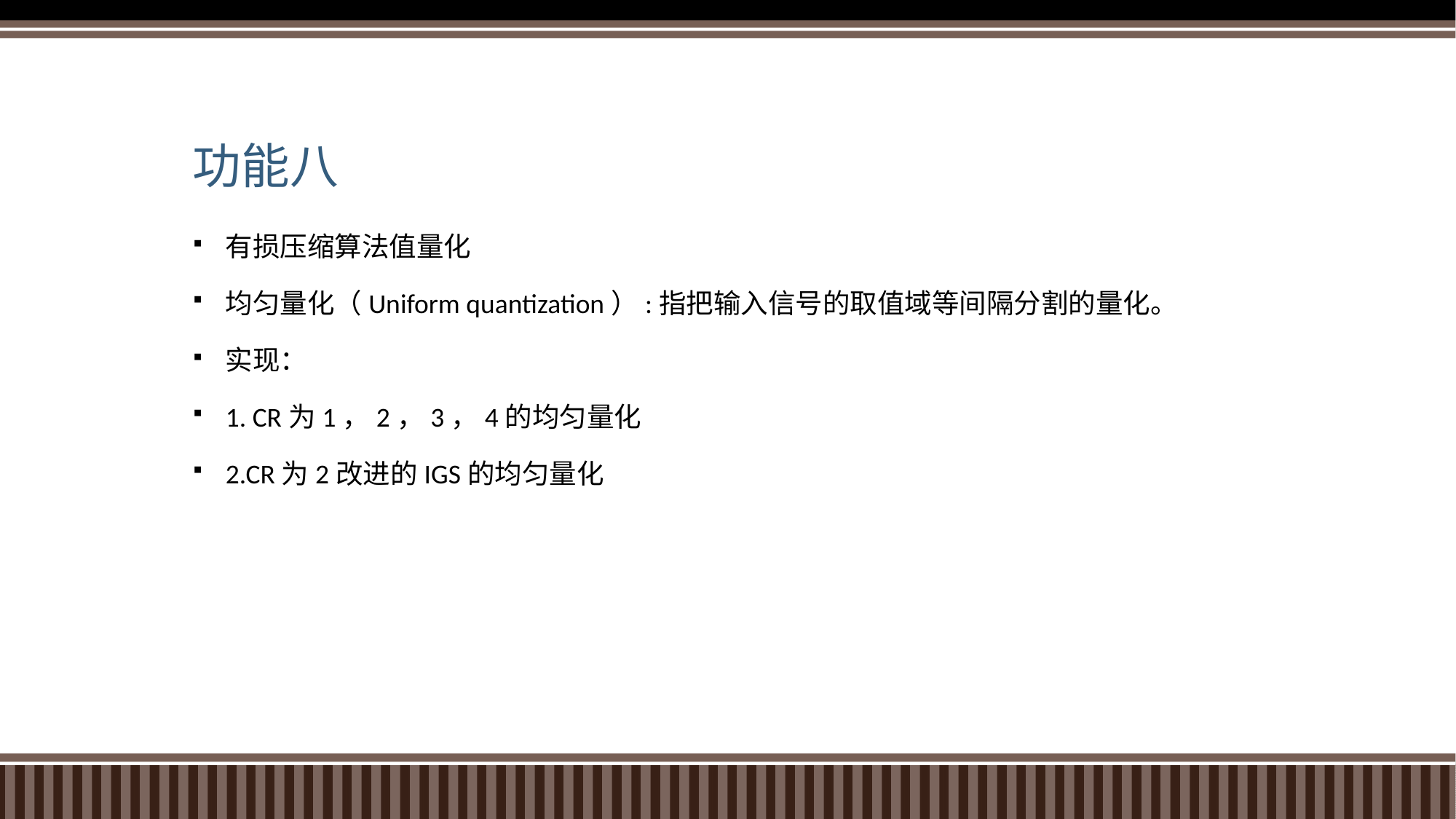

# 功能八
有损压缩算法值量化
均匀量化（Uniform quantization）:指把输入信号的取值域等间隔分割的量化。
实现：
1. CR为1，2，3，4的均匀量化
2.CR为2改进的IGS的均匀量化